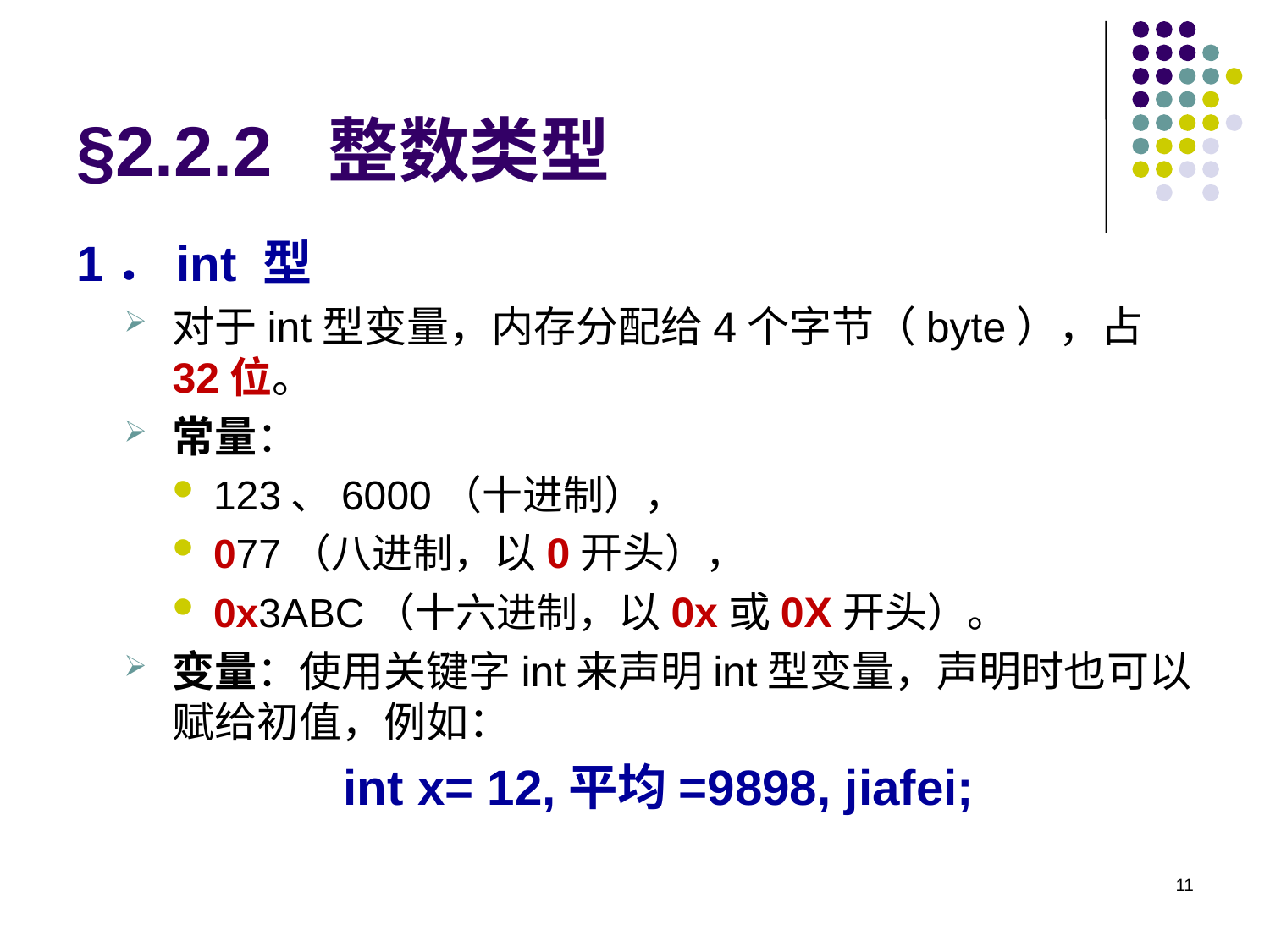

# §2.2.2  整数类型
1．int 型
对于int型变量，内存分配给4个字节（byte），占32位。
常量：
123、6000（十进制），
077（八进制，以0开头），
0x3ABC（十六进制，以0x或0X开头）。
变量：使用关键字int来声明int型变量，声明时也可以赋给初值，例如：
 int x= 12,平均=9898, jiafei;
11